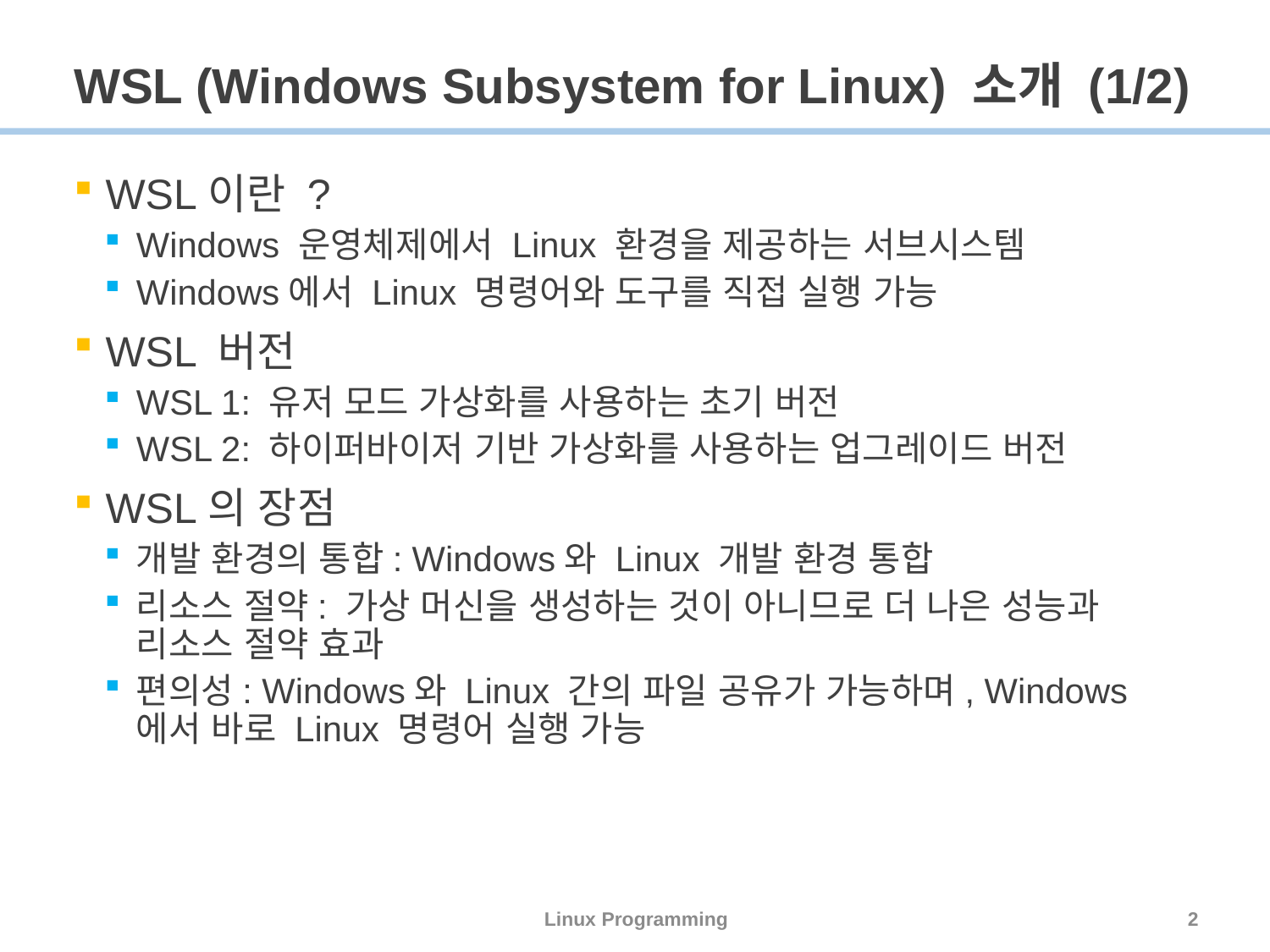

# WSL (Windows Subsystem for Linux) 소개 (1/2)
WSL이란 ?
Windows 운영체제에서 Linux 환경을 제공하는 서브시스템
Windows에서 Linux 명령어와 도구를 직접 실행 가능
WSL 버전
WSL 1: 유저 모드 가상화를 사용하는 초기 버전
WSL 2: 하이퍼바이저 기반 가상화를 사용하는 업그레이드 버전
WSL의 장점
개발 환경의 통합: Windows와 Linux 개발 환경 통합
리소스 절약: 가상 머신을 생성하는 것이 아니므로 더 나은 성능과 리소스 절약 효과
편의성: Windows와 Linux 간의 파일 공유가 가능하며, Windows에서 바로 Linux 명령어 실행 가능

Linux Programming
2